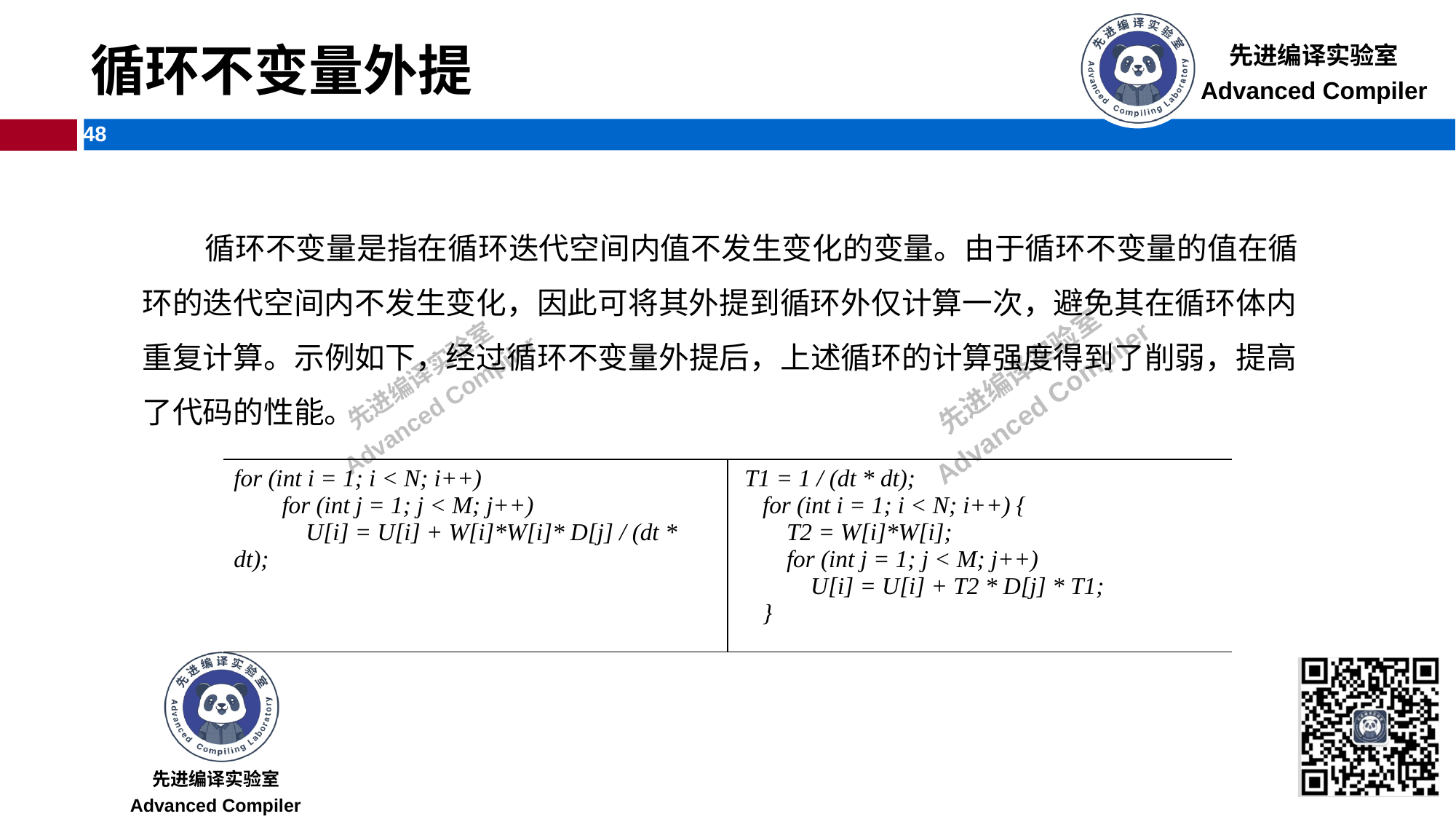

# 循环不变量外提
      循环不变量是指在循环迭代空间内值不发生变化的变量。由于循环不变量的值在循环的迭代空间内不发生变化，因此可将其外提到循环外仅计算一次，避免其在循环体内重复计算。示例如下，经过循环不变量外提后，上述循环的计算强度得到了削弱，提高了代码的性能。
| for (int i = 1; i < N; i++) for (int j = 1; j < M; j++) U[i] = U[i] + W[i]\*W[i]\* D[j] / (dt \* dt); | T1 = 1 / (dt \* dt); for (int i = 1; i < N; i++) { T2 = W[i]\*W[i]; for (int j = 1; j < M; j++) U[i] = U[i] + T2 \* D[j] \* T1; } |
| --- | --- |